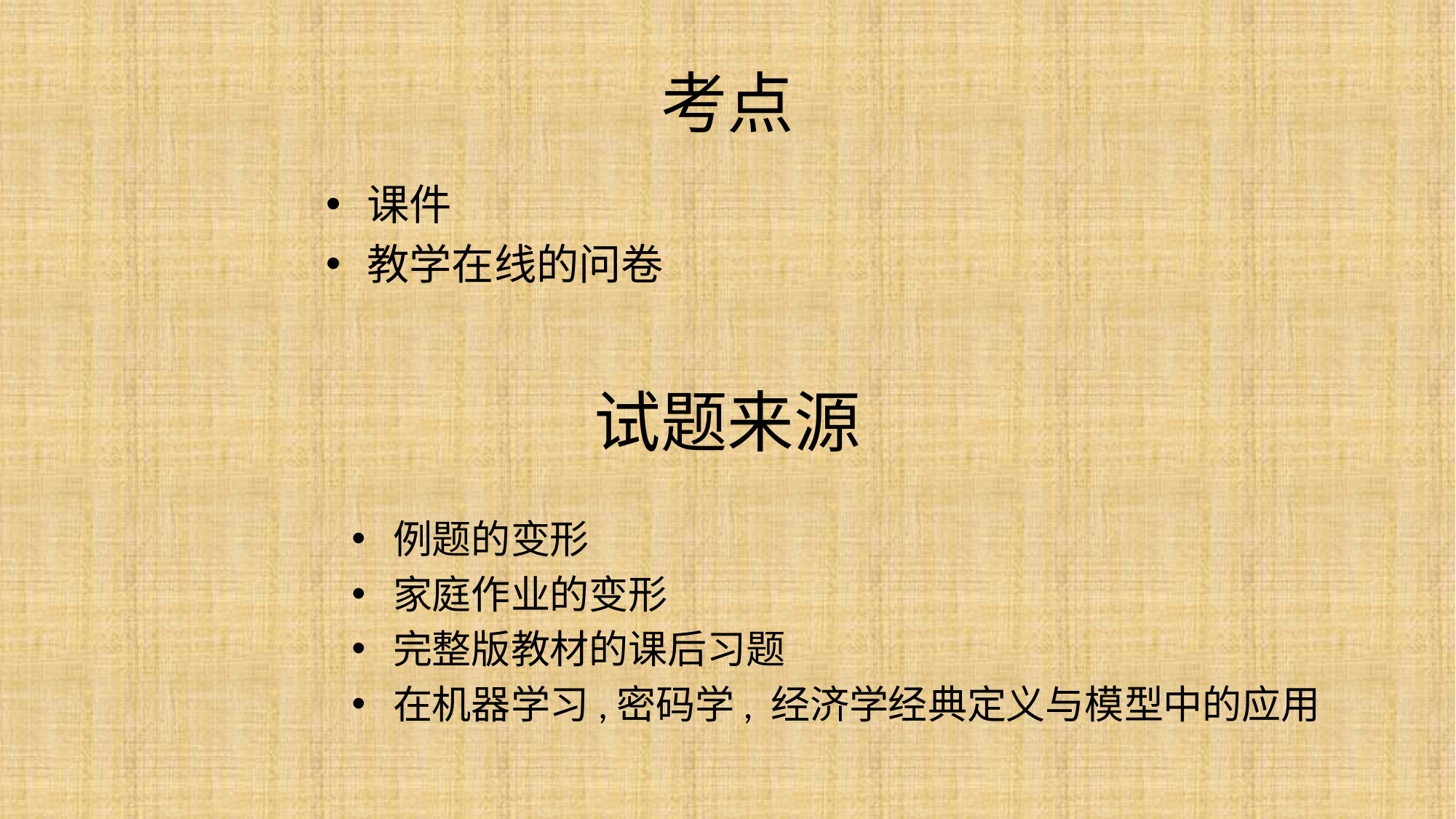

# 考点
课件
教学在线的问卷

试题来源
例题的变形
家庭作业的变形
完整版教材的课后习题
在机器学习,密码学, 经济学经典定义与模型中的应用